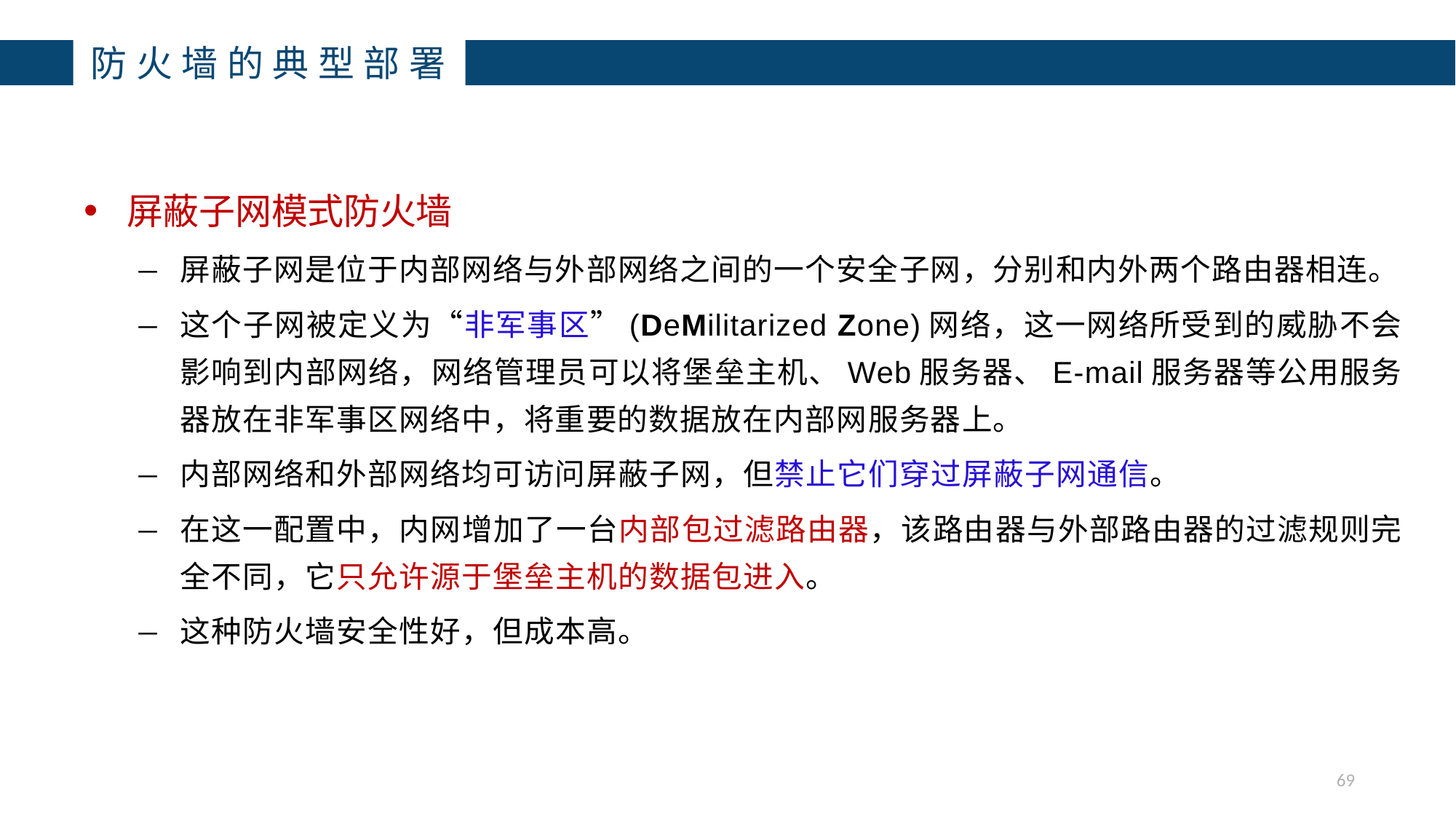

防火墙的典型部署

屏蔽子网模式防火墙
屏蔽子网是位于内部网络与外部网络之间的一个安全子网，分别和内外两个路由器相连。
这个子网被定义为“非军事区”(DeMilitarized Zone)网络，这一网络所受到的威胁不会影响到内部网络，网络管理员可以将堡垒主机、Web服务器、E-mail服务器等公用服务器放在非军事区网络中，将重要的数据放在内部网服务器上。
内部网络和外部网络均可访问屏蔽子网，但禁止它们穿过屏蔽子网通信。
在这一配置中，内网增加了一台内部包过滤路由器，该路由器与外部路由器的过滤规则完全不同，它只允许源于堡垒主机的数据包进入。
这种防火墙安全性好，但成本高。
69